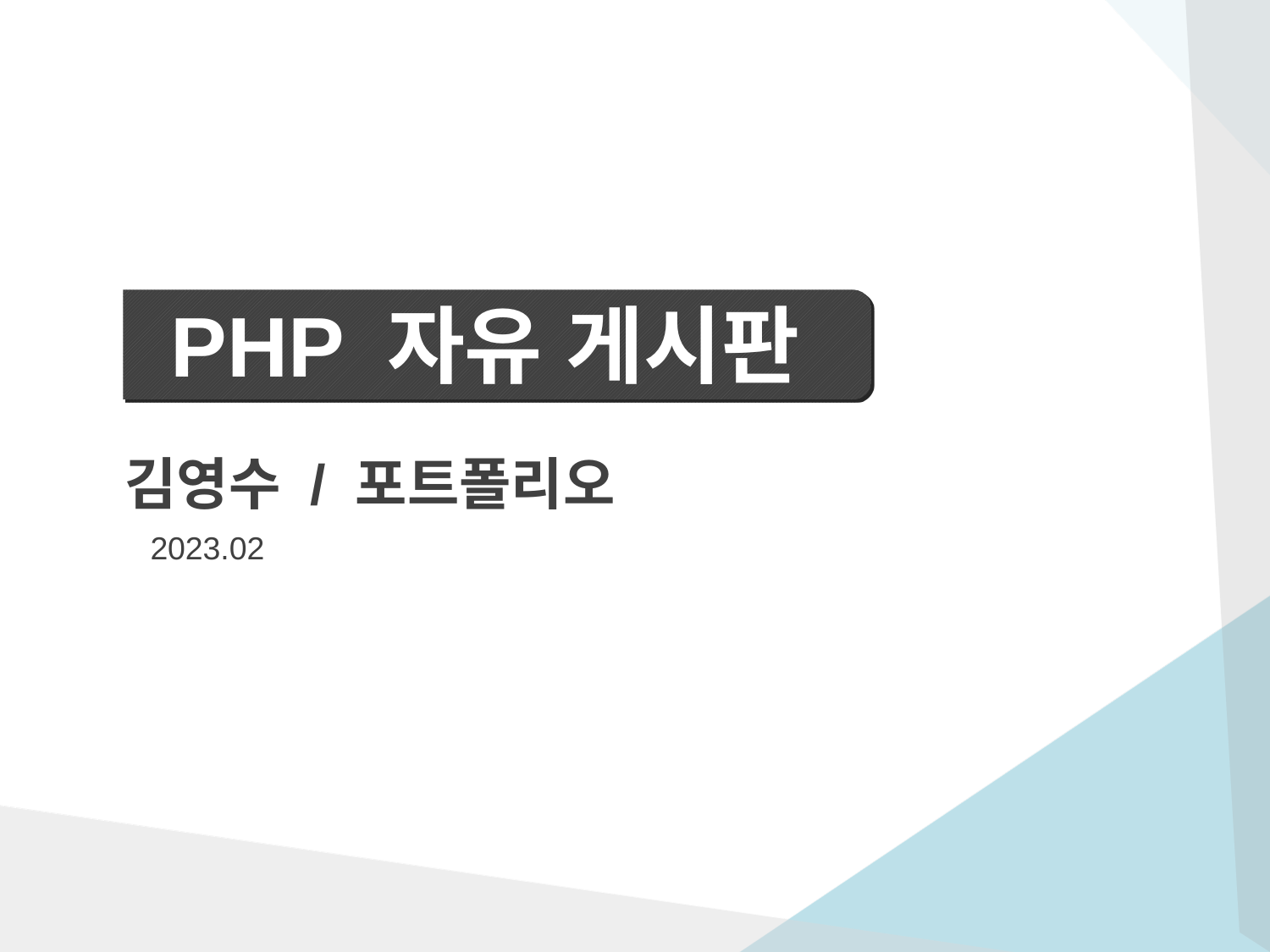

PHP 자유 게시판
김영수 / 포트폴리오
2023.02